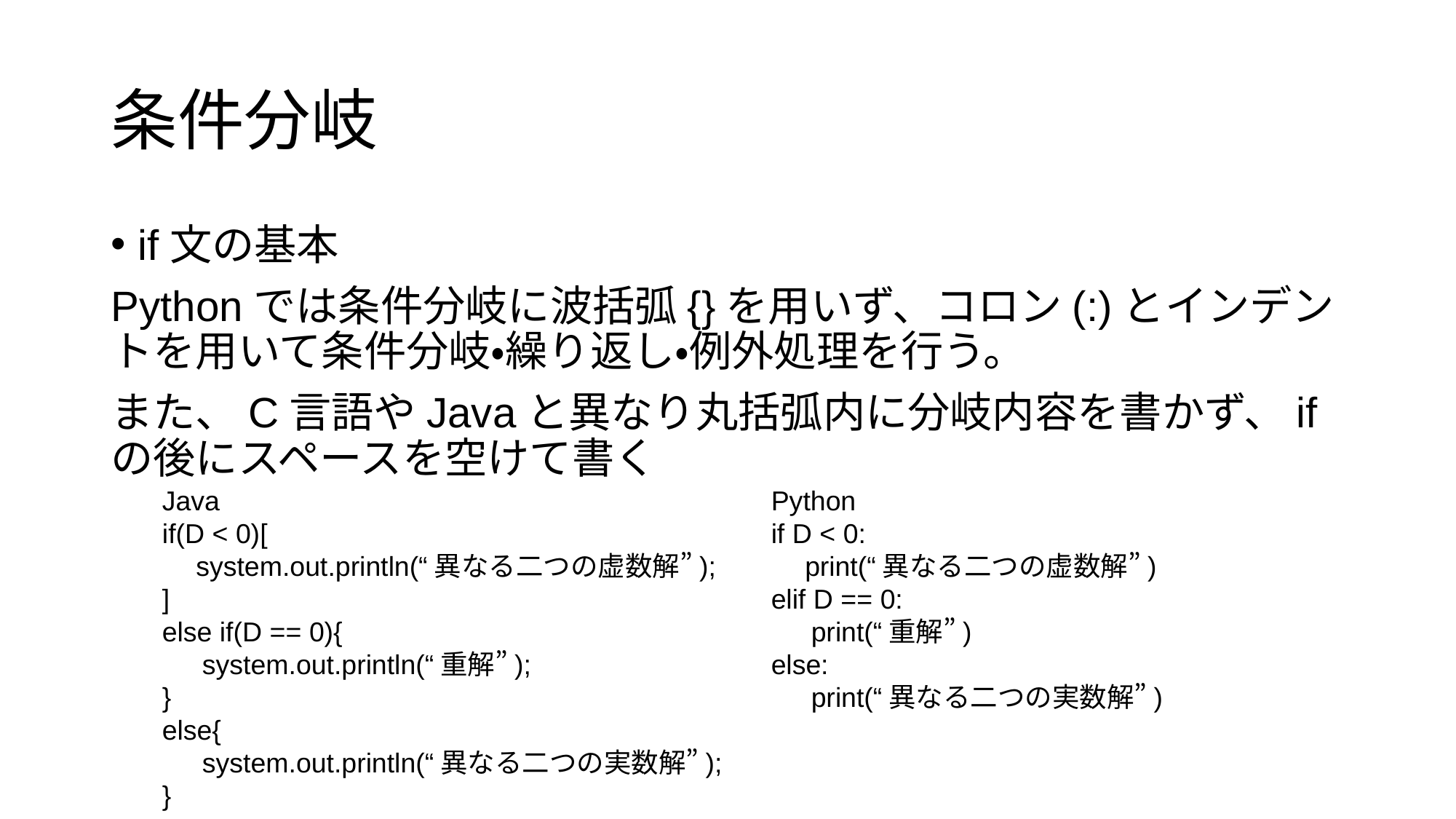

# 条件分岐
if文の基本
Pythonでは条件分岐に波括弧{}を用いず、コロン(:)とインデントを用いて条件分岐・繰り返し・例外処理を行う。
また、C言語やJavaと異なり丸括弧内に分岐内容を書かず、ifの後にスペースを空けて書く

Java
if(D < 0)[
　system.out.println(“異なる二つの虚数解”);
]
else if(D == 0){
　 system.out.println(“重解”);
}
else{
　 system.out.println(“異なる二つの実数解”);
}
Python
if D < 0:
　print(“異なる二つの虚数解”)
elif D == 0:
　 print(“重解”)
else:
　 print(“異なる二つの実数解”)